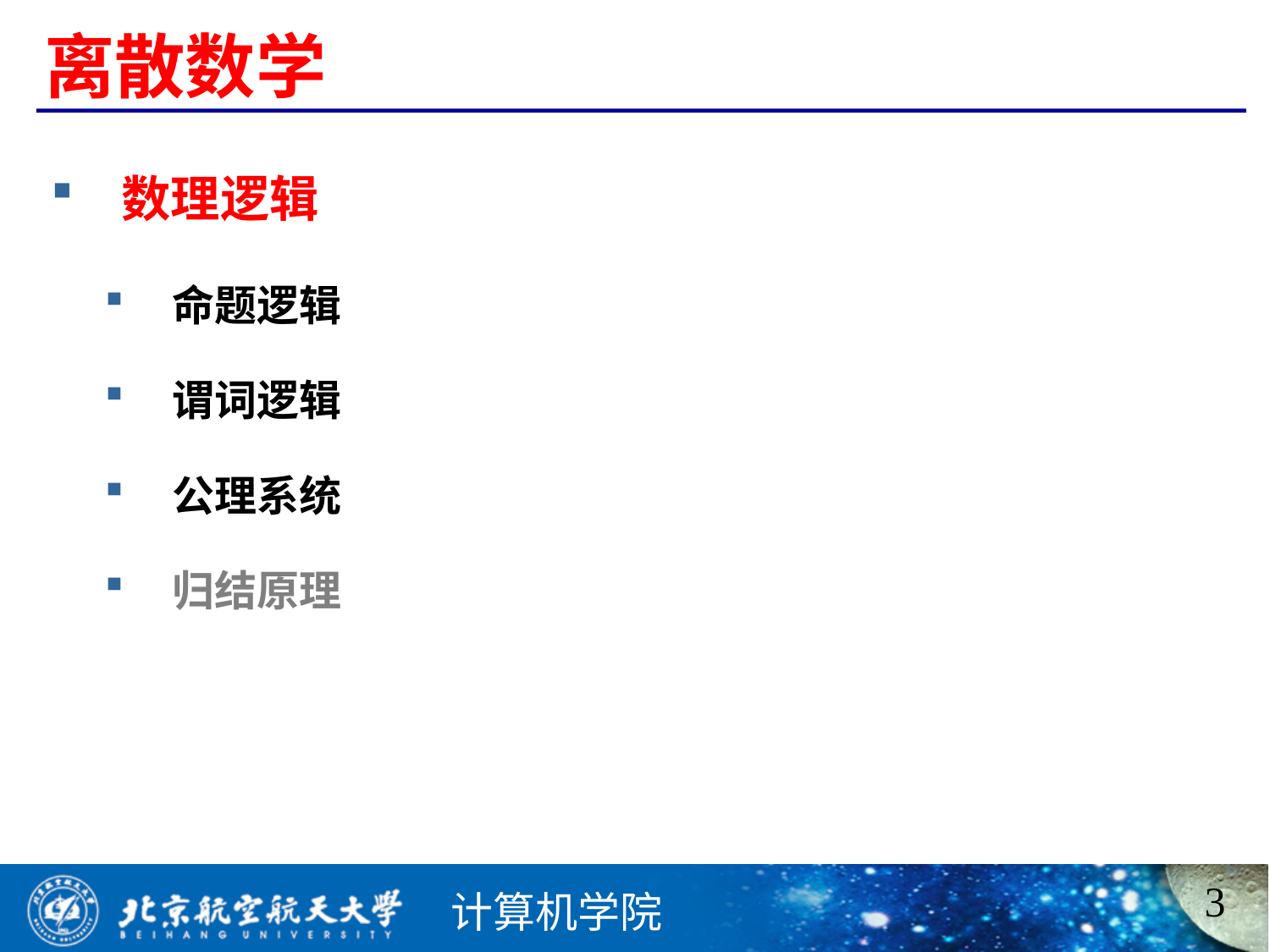

# 离散数学
 数理逻辑

 命题逻辑
 谓词逻辑
 公理系统
 归结原理